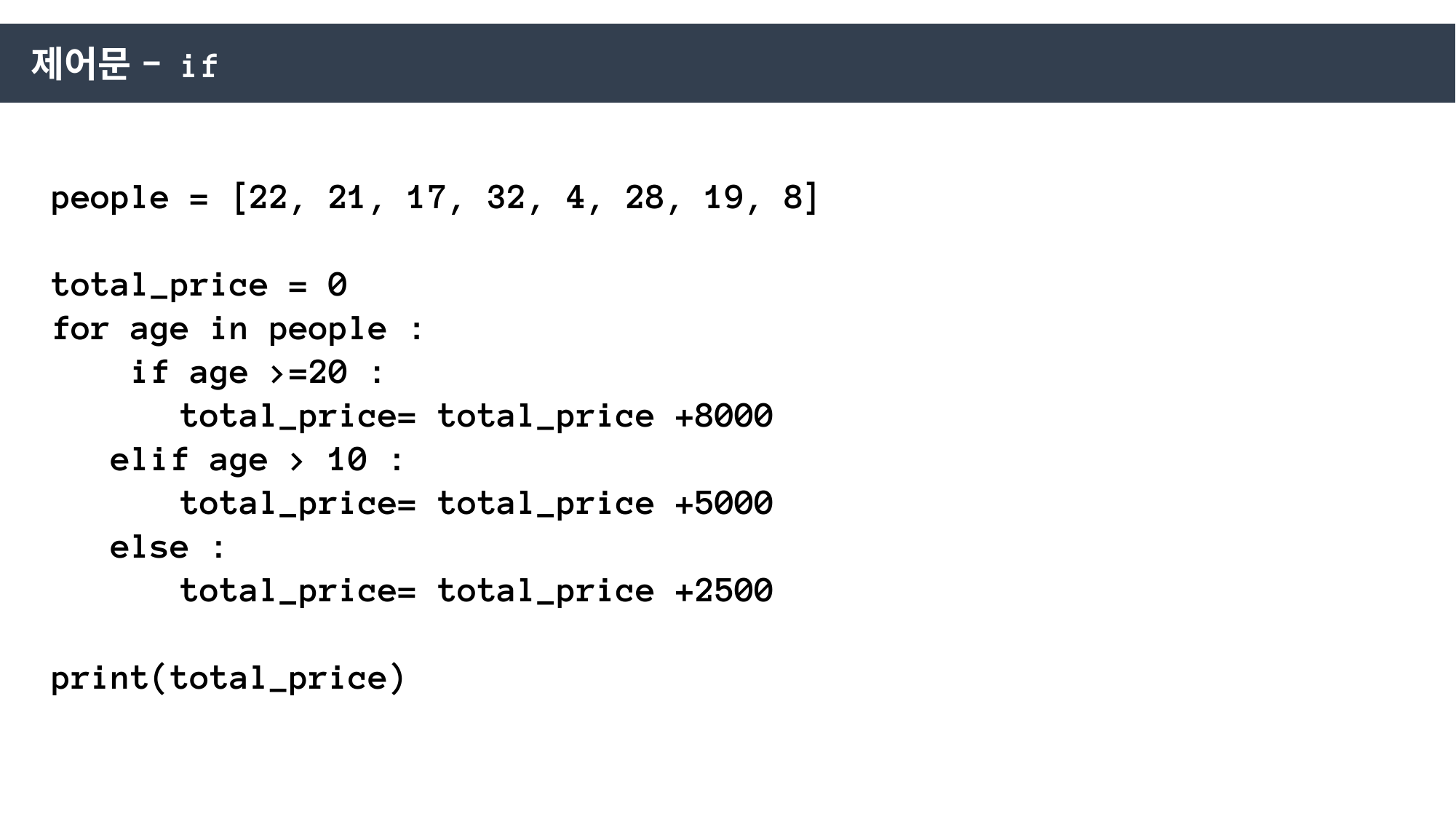

제어문 – if

people = [22, 21, 17, 32, 4, 28, 19, 8]

total_price = 0
for age in people :
    if age >=20 :
	 total_price= total_price +8000
   elif age > 10 :
	 total_price= total_price +5000
   else :
	 total_price= total_price +2500

print(total_price)